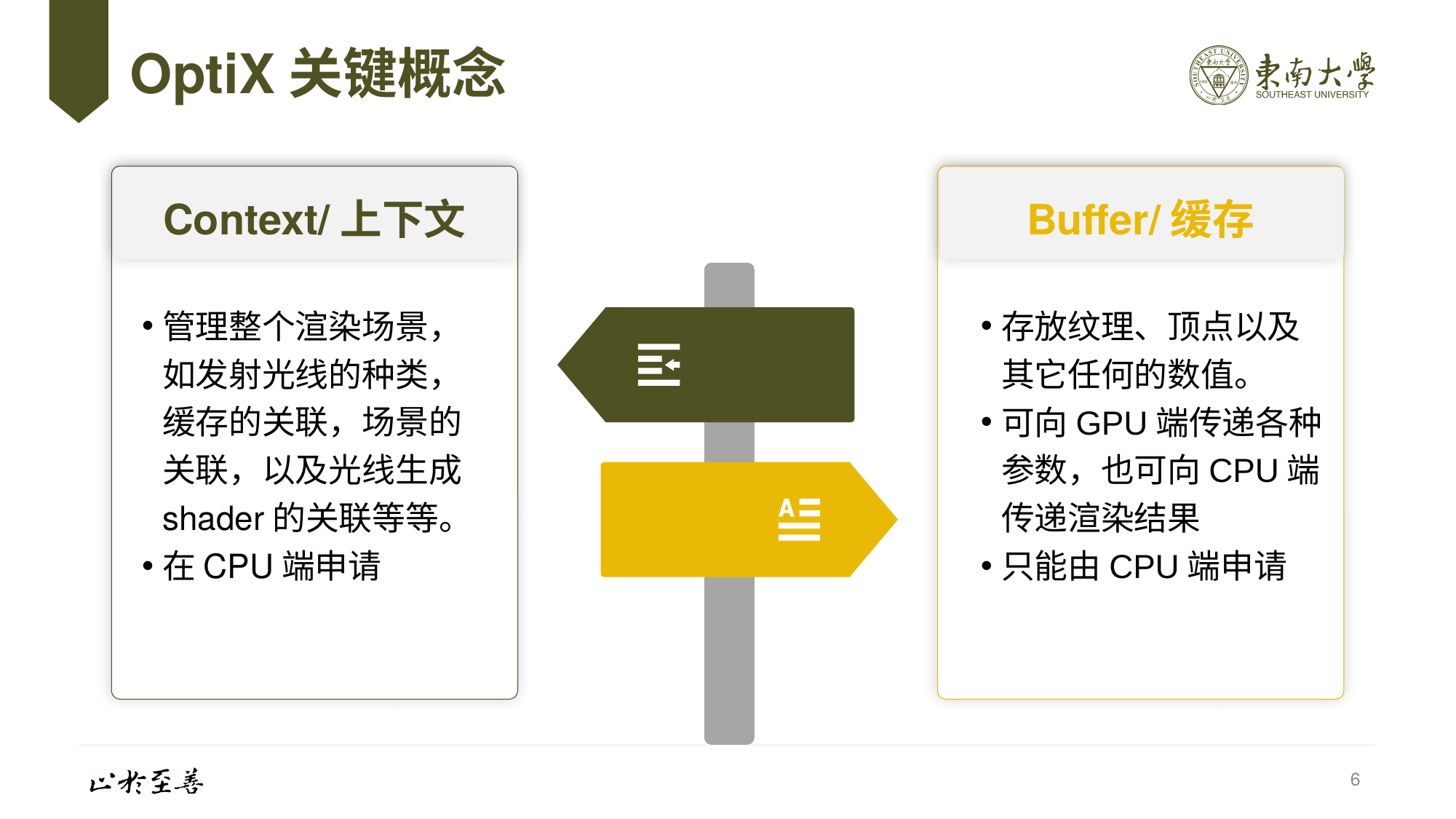

# OptiX关键概念

Context/上下文
Buffer/缓存

管理整个渲染场景，如发射光线的种类，缓存的关联，场景的关联，以及光线生成shader的关联等等。
在CPU端申请
存放纹理、顶点以及其它任何的数值。
可向GPU端传递各种参数，也可向CPU端传递渲染结果
只能由CPU端申请

6